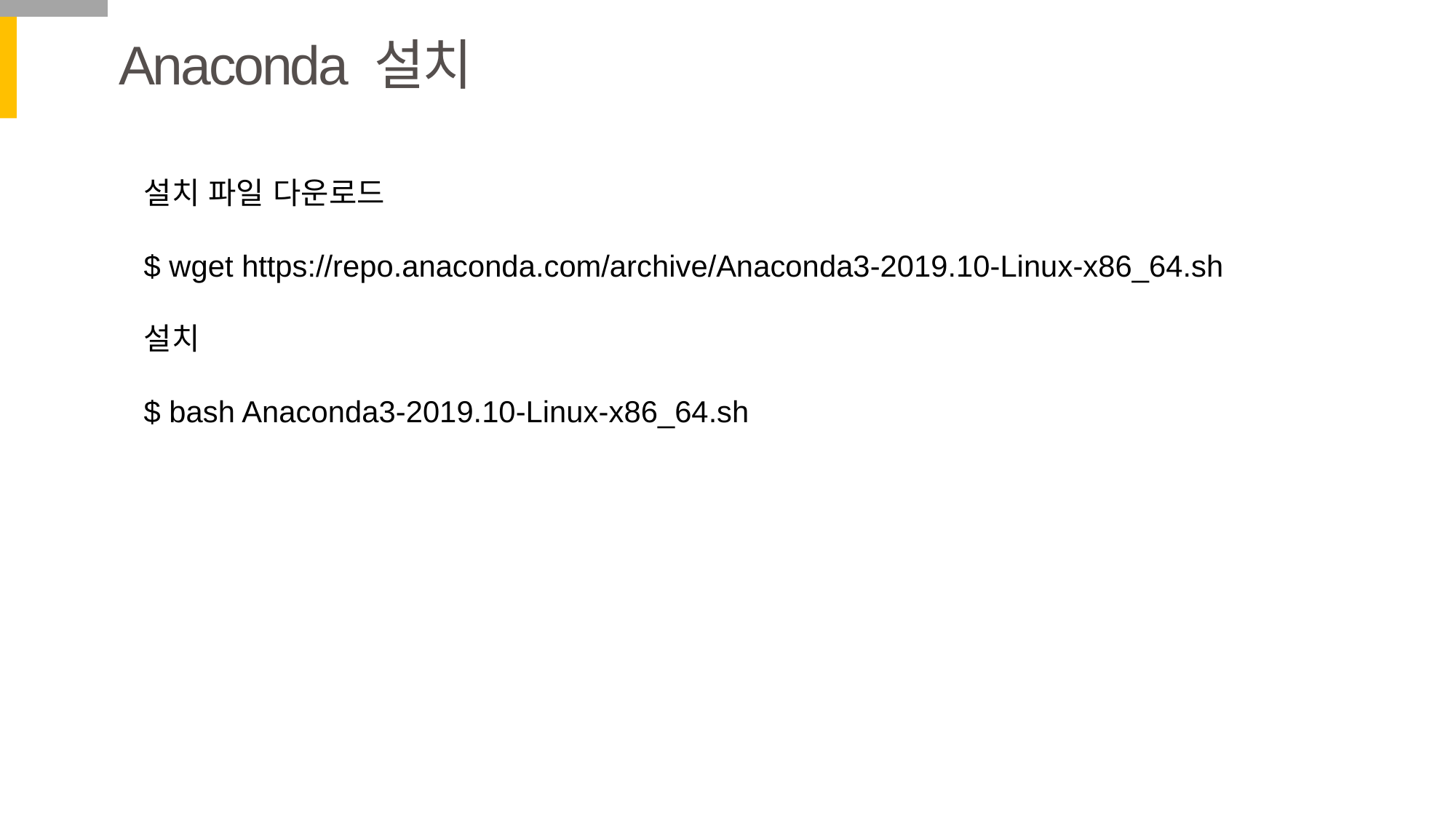

Anaconda 설치
설치 파일 다운로드
$ wget https://repo.anaconda.com/archive/Anaconda3-2019.10-Linux-x86_64.sh
설치
$ bash Anaconda3-2019.10-Linux-x86_64.sh